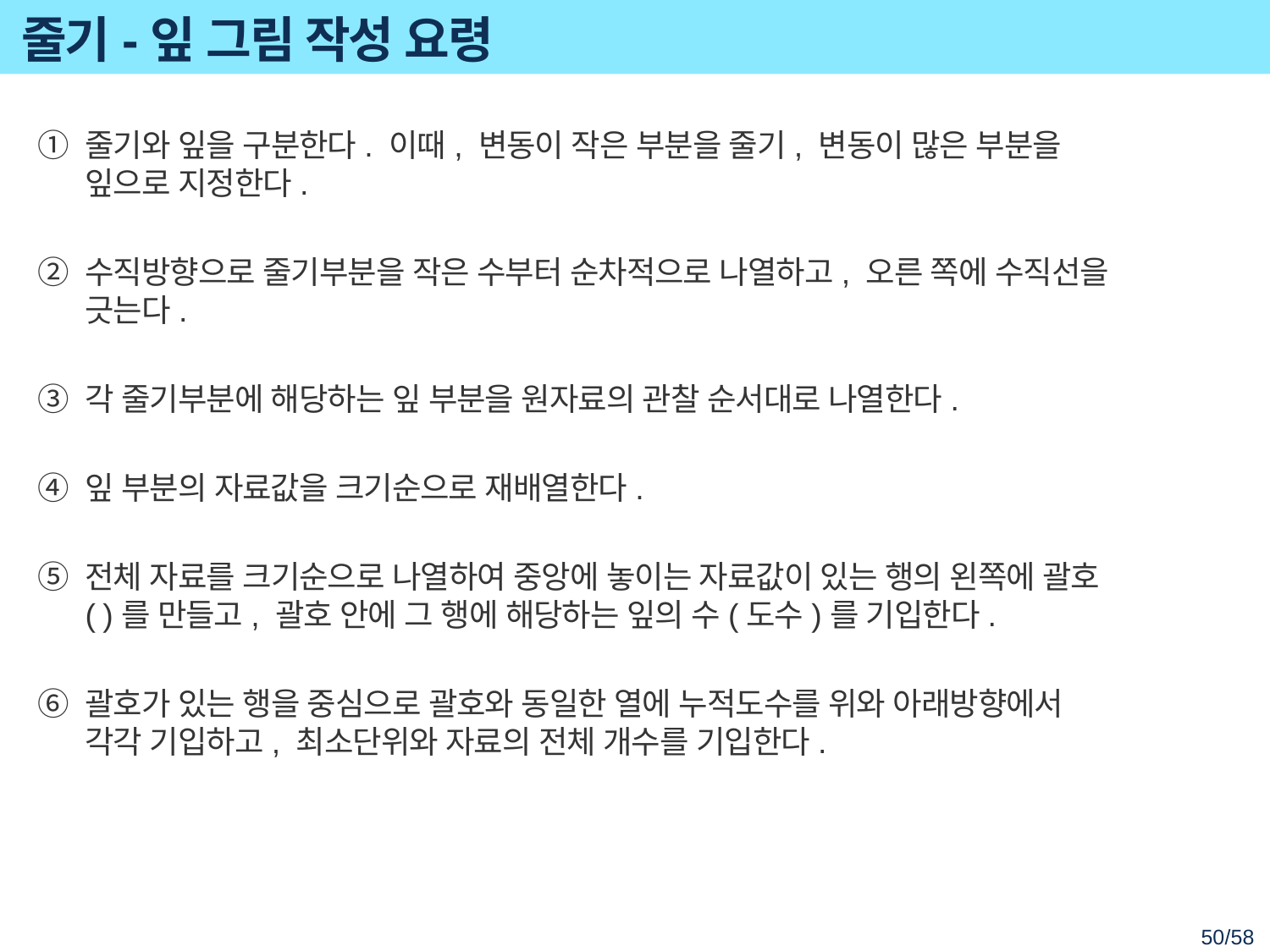

# 줄기-잎 그림 작성 요령
줄기와 잎을 구분한다. 이때, 변동이 작은 부분을 줄기, 변동이 많은 부분을 잎으로 지정한다.

수직방향으로 줄기부분을 작은 수부터 순차적으로 나열하고, 오른 쪽에 수직선을 긋는다.

각 줄기부분에 해당하는 잎 부분을 원자료의 관찰 순서대로 나열한다.

잎 부분의 자료값을 크기순으로 재배열한다.

전체 자료를 크기순으로 나열하여 중앙에 놓이는 자료값이 있는 행의 왼쪽에 괄호( )를 만들고, 괄호 안에 그 행에 해당하는 잎의 수(도수)를 기입한다.

괄호가 있는 행을 중심으로 괄호와 동일한 열에 누적도수를 위와 아래방향에서 각각 기입하고, 최소단위와 자료의 전체 개수를 기입한다.